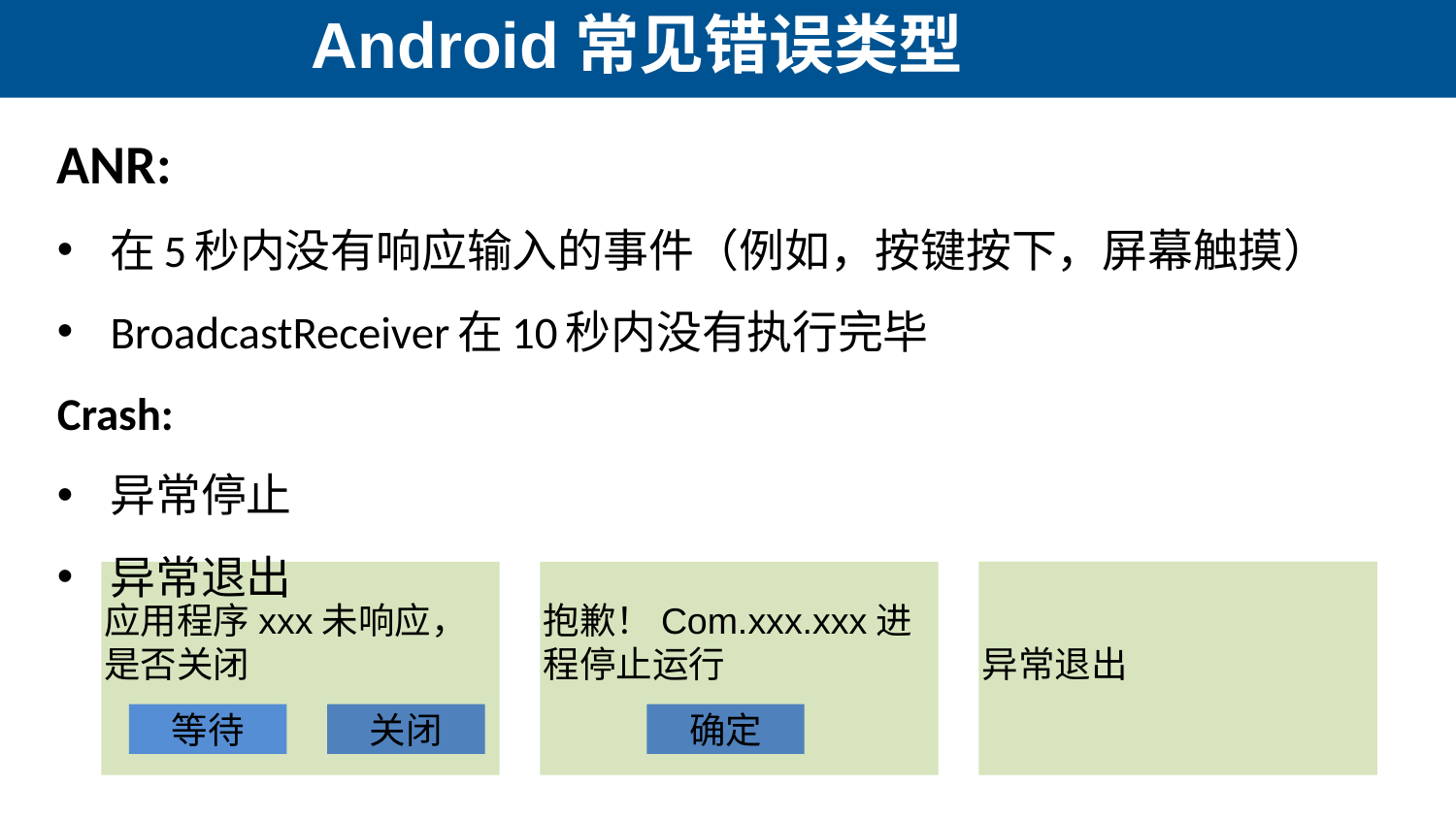

Android常见错误类型
ANR:
在5秒内没有响应输入的事件（例如，按键按下，屏幕触摸）
BroadcastReceiver在10秒内没有执行完毕
Crash:
异常停止
异常退出

异常退出

应用程序xxx未响应，是否关闭

抱歉！Com.xxx.xxx进程停止运行

等待
关闭
确定